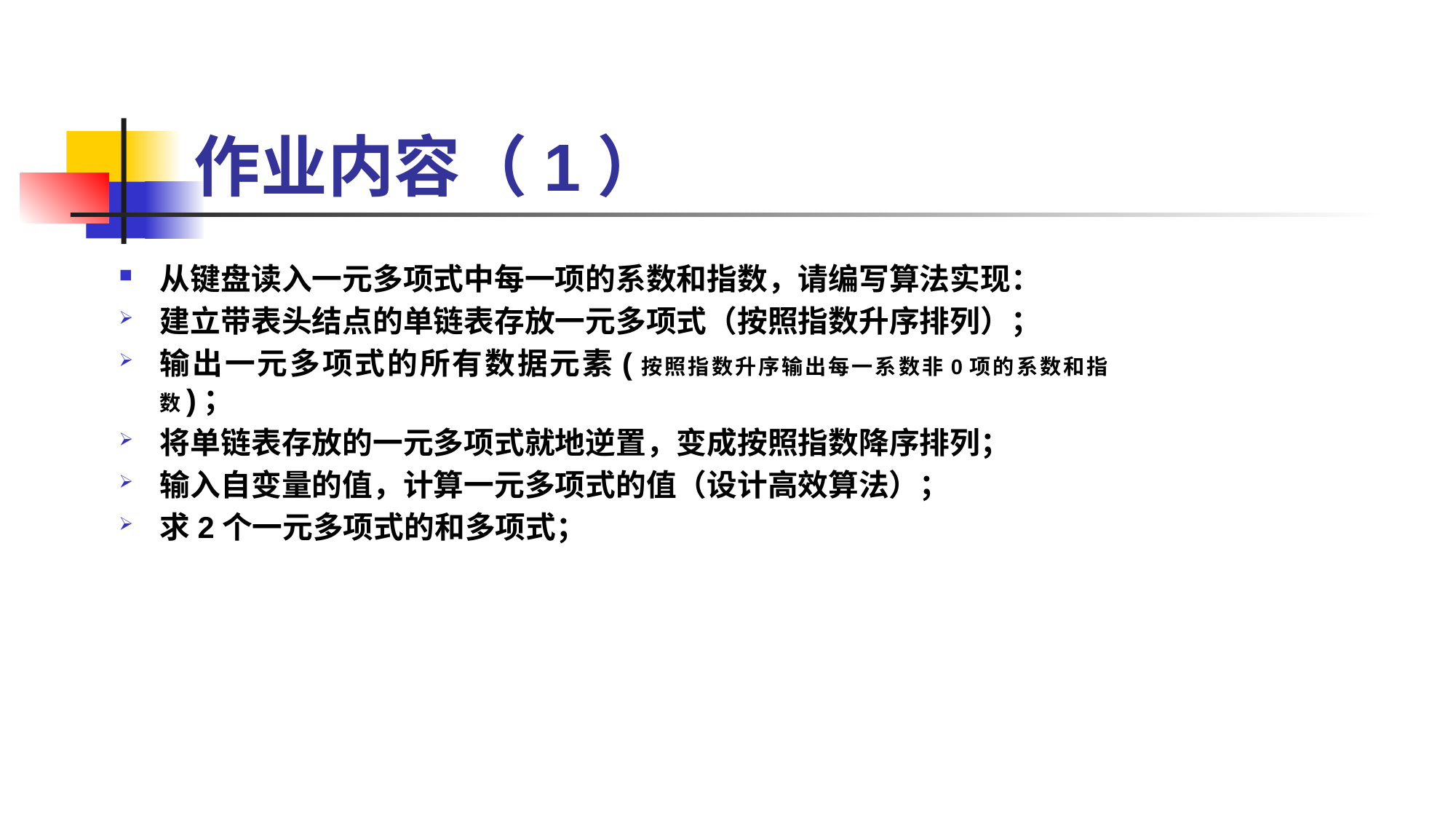

# 作业内容（1）
从键盘读入一元多项式中每一项的系数和指数，请编写算法实现：
建立带表头结点的单链表存放一元多项式（按照指数升序排列）；
输出一元多项式的所有数据元素(按照指数升序输出每一系数非0项的系数和指数)；
将单链表存放的一元多项式就地逆置，变成按照指数降序排列；
输入自变量的值，计算一元多项式的值（设计高效算法）；
求2个一元多项式的和多项式；